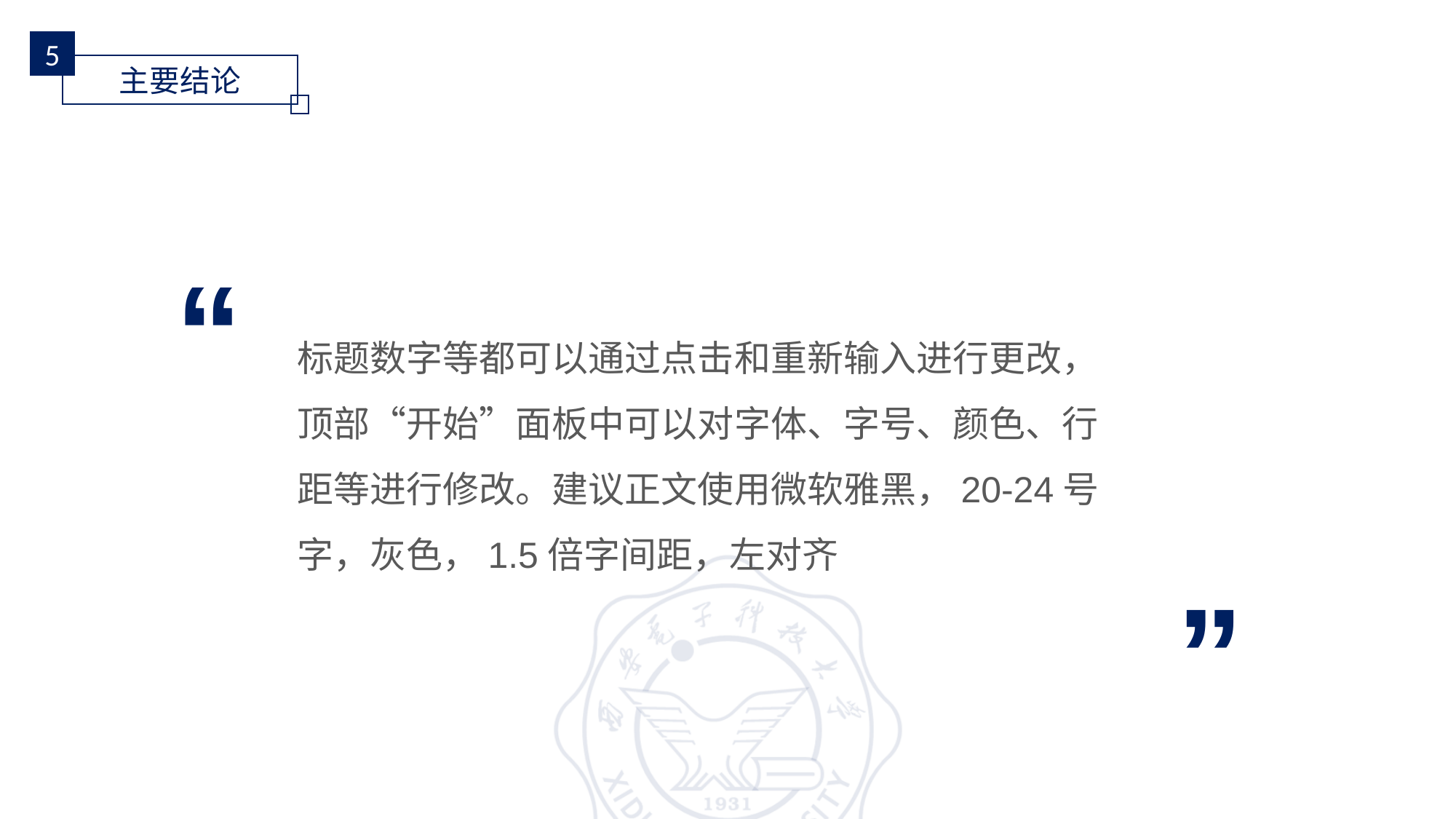

5
主要结论

“
标题数字等都可以通过点击和重新输入进行更改，顶部“开始”面板中可以对字体、字号、颜色、行距等进行修改。建议正文使用微软雅黑，20-24号字，灰色，1.5倍字间距，左对齐

”